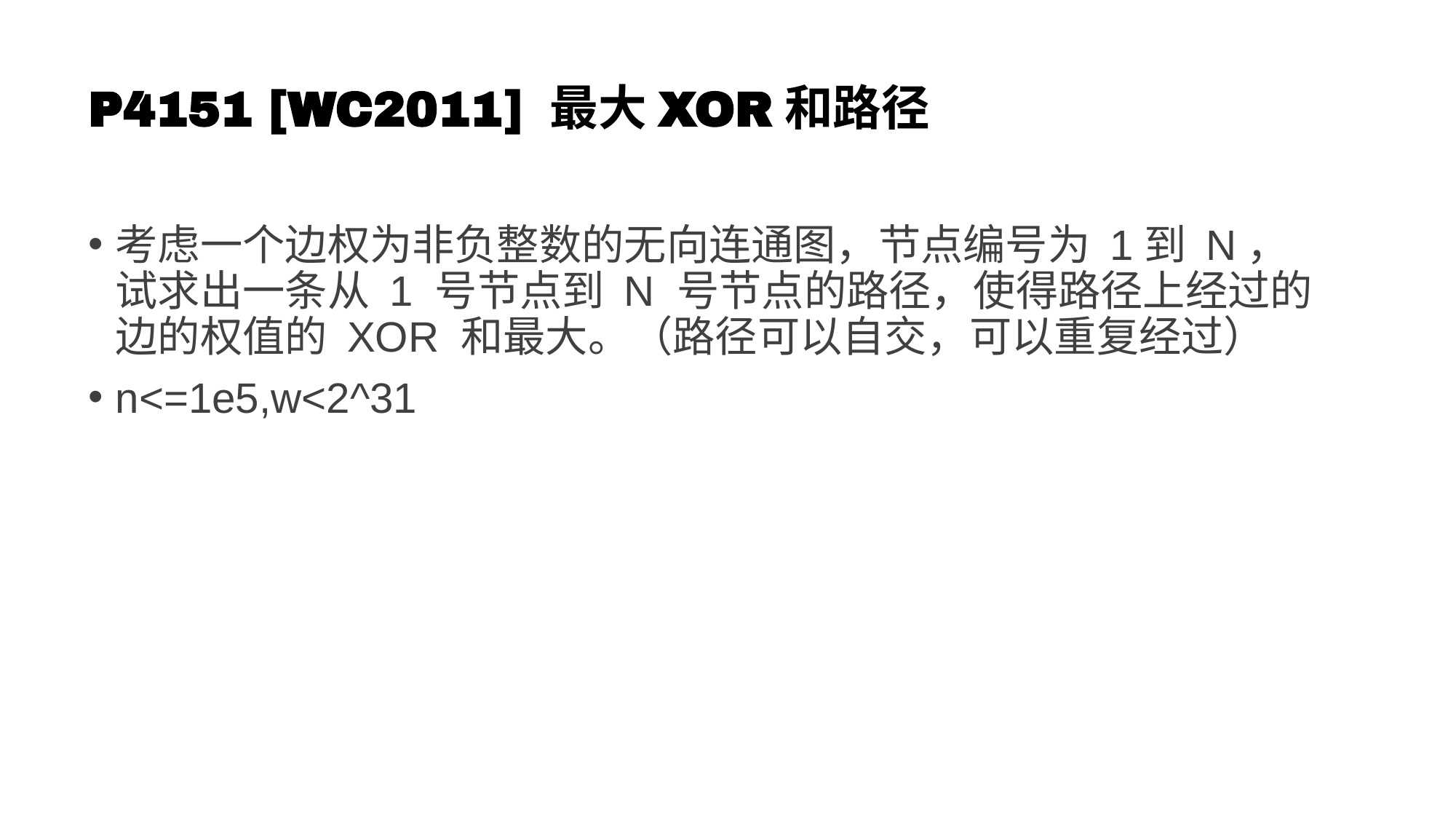

# P4151 [WC2011] 最大XOR和路径
考虑一个边权为非负整数的无向连通图，节点编号为 1到 N，试求出一条从 1 号节点到 N 号节点的路径，使得路径上经过的边的权值的 XOR 和最大。（路径可以自交，可以重复经过）
n<=1e5,w<2^31